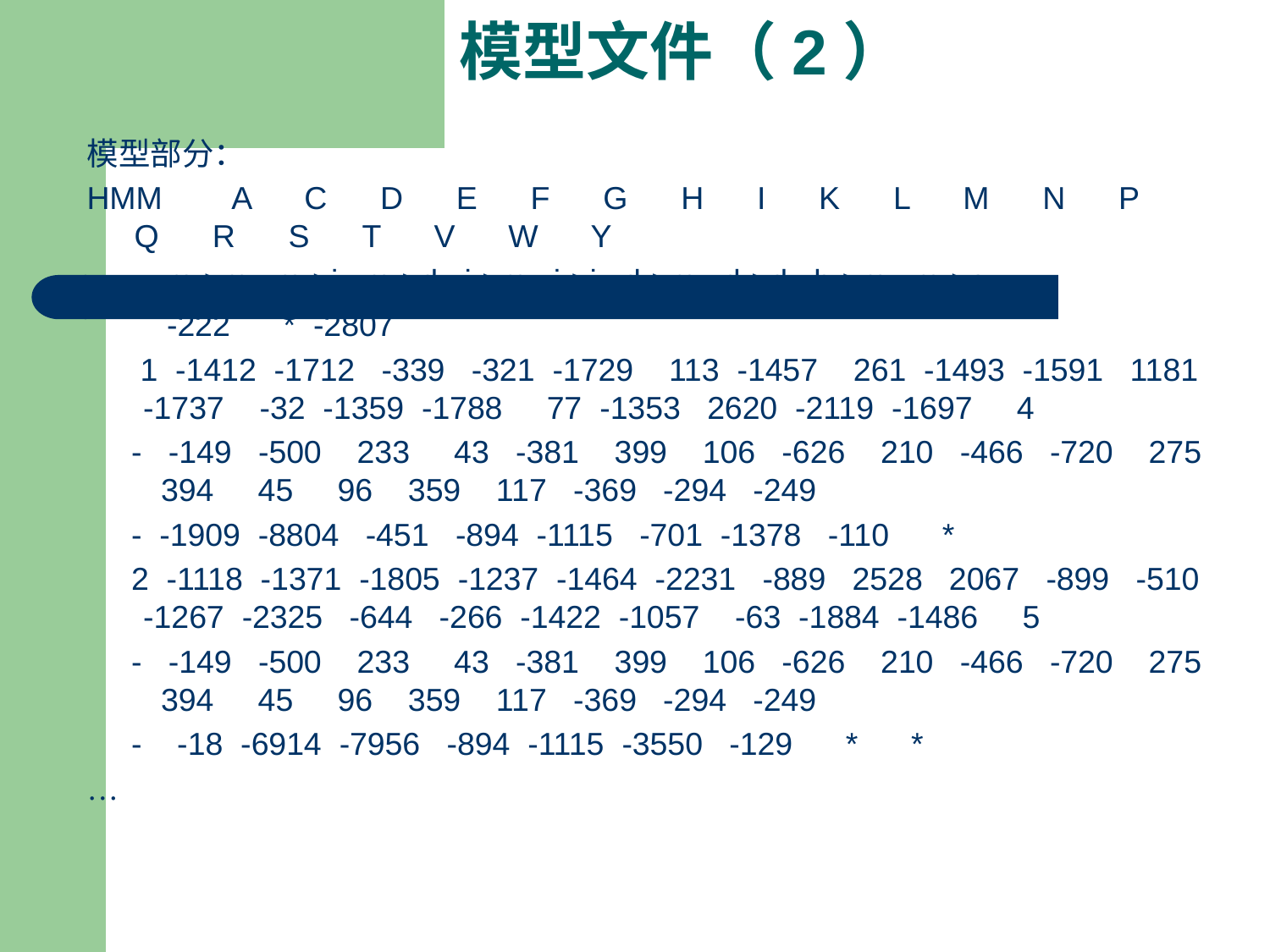

# 模型文件（2）
模型部分：
HMM        A      C      D      E      F      G      H      I      K      L      M      N      P      Q      R      S      T      V      W      Y
         m->m   m->i   m->d   i->m   i->i   d->m   d->d   b->m   m->e
         -222      *  -2807
      1  -1412  -1712   -339   -321  -1729    113  -1457    261  -1493  -1591   1181  -1737    -32  -1359  -1788     77  -1353   2620  -2119  -1697     4
     -   -149   -500    233     43   -381    399    106   -626    210   -466   -720    275    394     45     96    359    117   -369   -294   -249
     -  -1909  -8804   -451   -894  -1115   -701  -1378   -110      *
     2  -1118  -1371  -1805  -1237  -1464  -2231   -889   2528   2067   -899   -510  -1267  -2325   -644   -266  -1422  -1057    -63  -1884  -1486     5
     -   -149   -500    233     43   -381    399    106   -626    210   -466   -720    275    394     45     96    359    117   -369   -294   -249
     -    -18  -6914  -7956   -894  -1115  -3550   -129      *      *
…